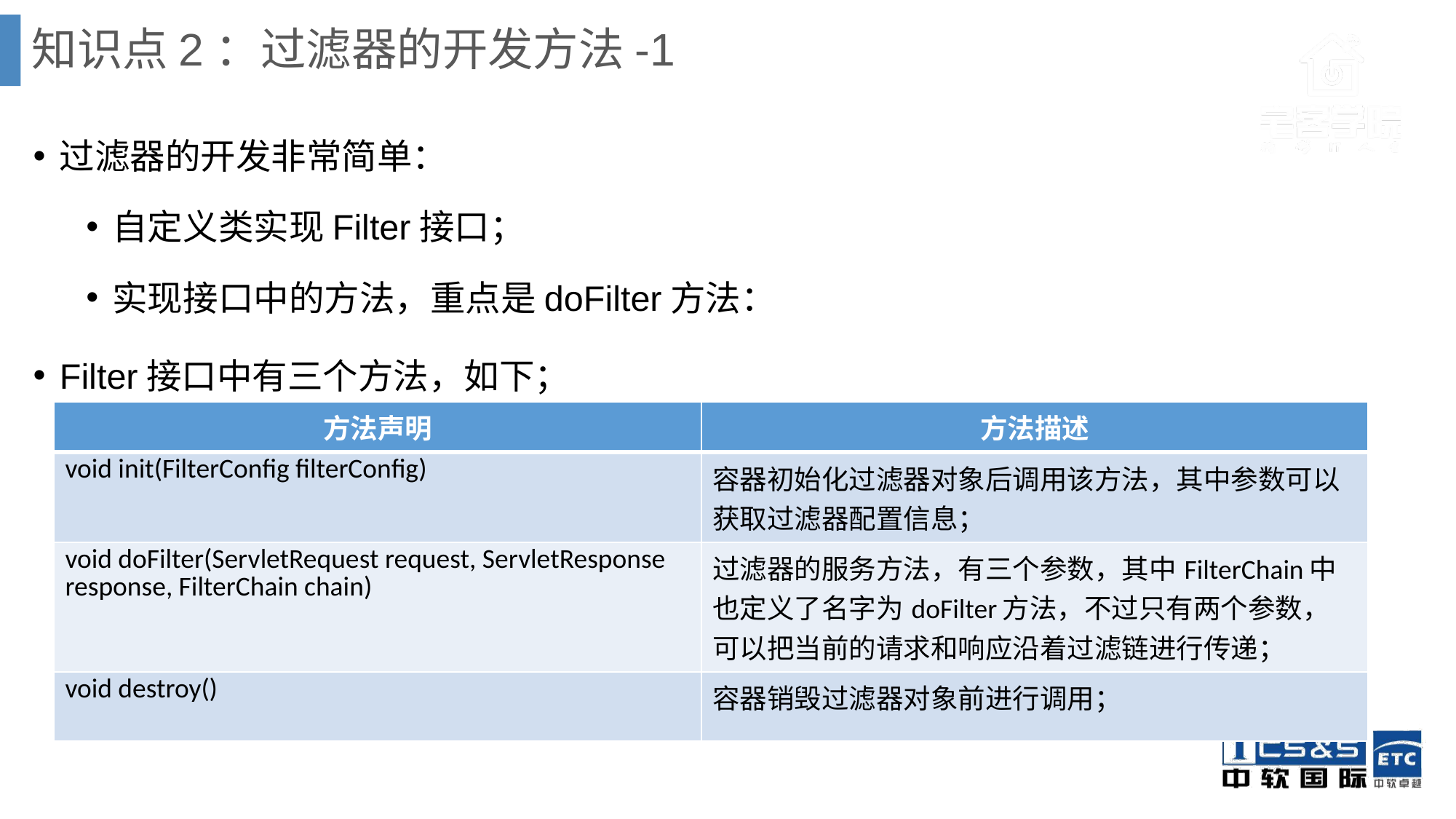

# 知识点2：过滤器的开发方法-1
过滤器的开发非常简单：
自定义类实现Filter接口；
实现接口中的方法，重点是doFilter方法：
Filter接口中有三个方法，如下；
| 方法声明 | 方法描述 |
| --- | --- |
| void init(FilterConfig filterConfig) | 容器初始化过滤器对象后调用该方法，其中参数可以获取过滤器配置信息； |
| void doFilter(ServletRequest request, ServletResponse response, FilterChain chain) | 过滤器的服务方法，有三个参数，其中FilterChain中也定义了名字为doFilter方法，不过只有两个参数，可以把当前的请求和响应沿着过滤链进行传递； |
| void destroy() | 容器销毁过滤器对象前进行调用； |